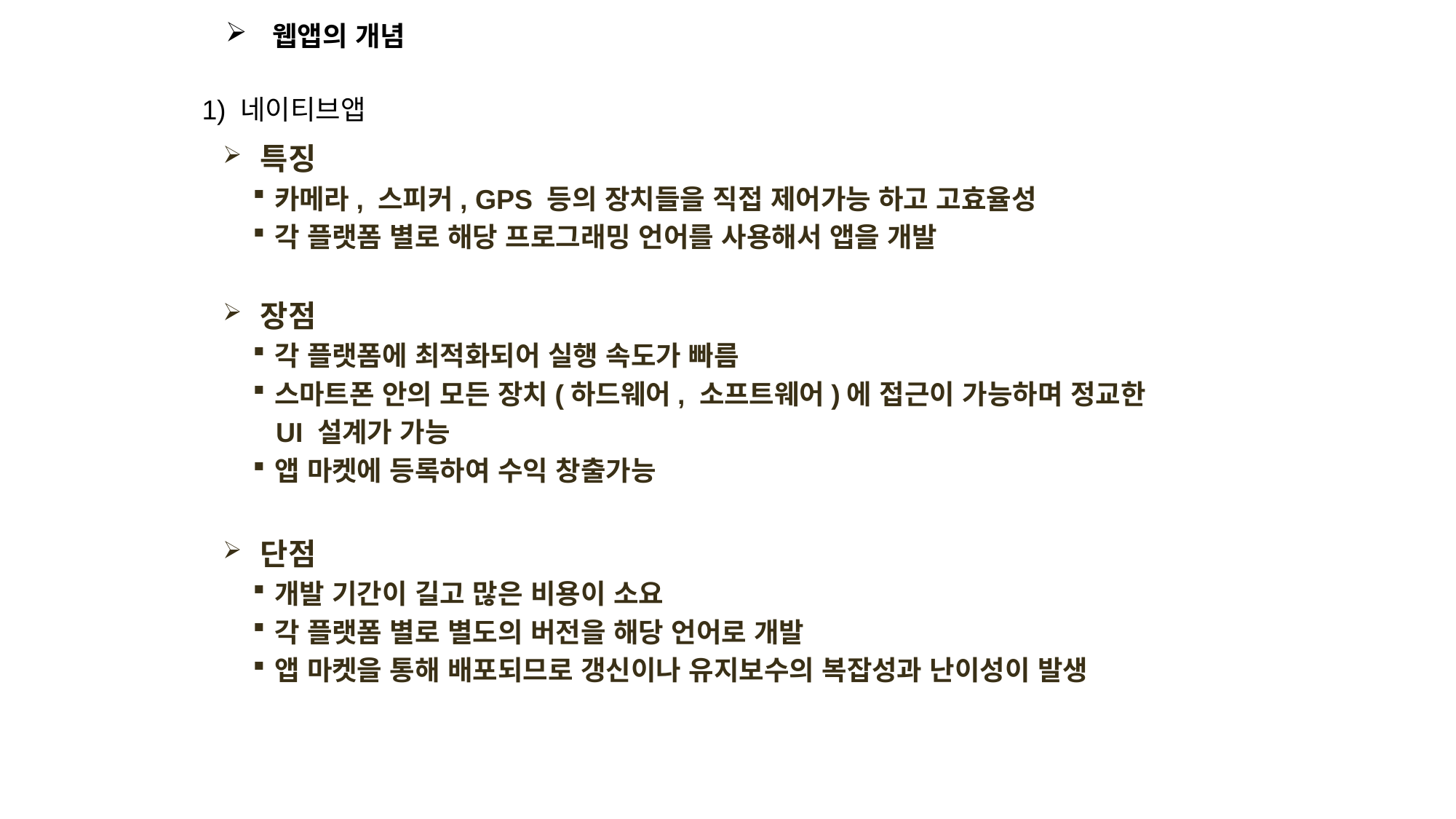

웹앱의 개념
1) 네이티브앱
 특징
카메라, 스피커, GPS 등의 장치들을 직접 제어가능 하고 고효율성
각 플랫폼 별로 해당 프로그래밍 언어를 사용해서 앱을 개발

 장점
각 플랫폼에 최적화되어 실행 속도가 빠름
스마트폰 안의 모든 장치(하드웨어, 소프트웨어)에 접근이 가능하며 정교한
   UI 설계가 가능
앱 마켓에 등록하여 수익 창출가능

 단점
개발 기간이 길고 많은 비용이 소요
각 플랫폼 별로 별도의 버전을 해당 언어로 개발
앱 마켓을 통해 배포되므로 갱신이나 유지보수의 복잡성과 난이성이 발생